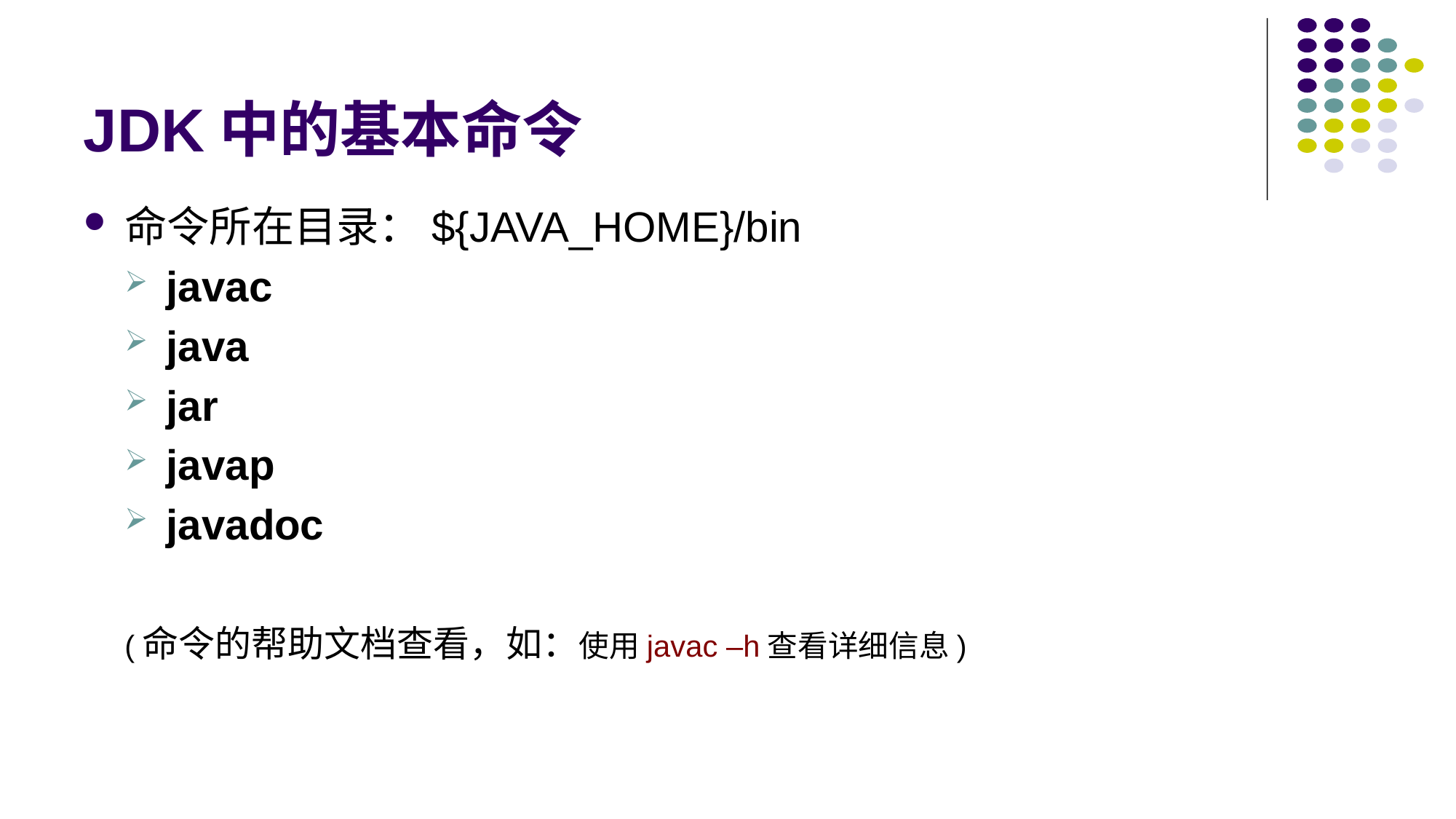

# JDK中的基本命令
命令所在目录：${JAVA_HOME}/bin
javac
java
jar
javap
javadoc

(命令的帮助文档查看，如：使用javac –h查看详细信息)

2